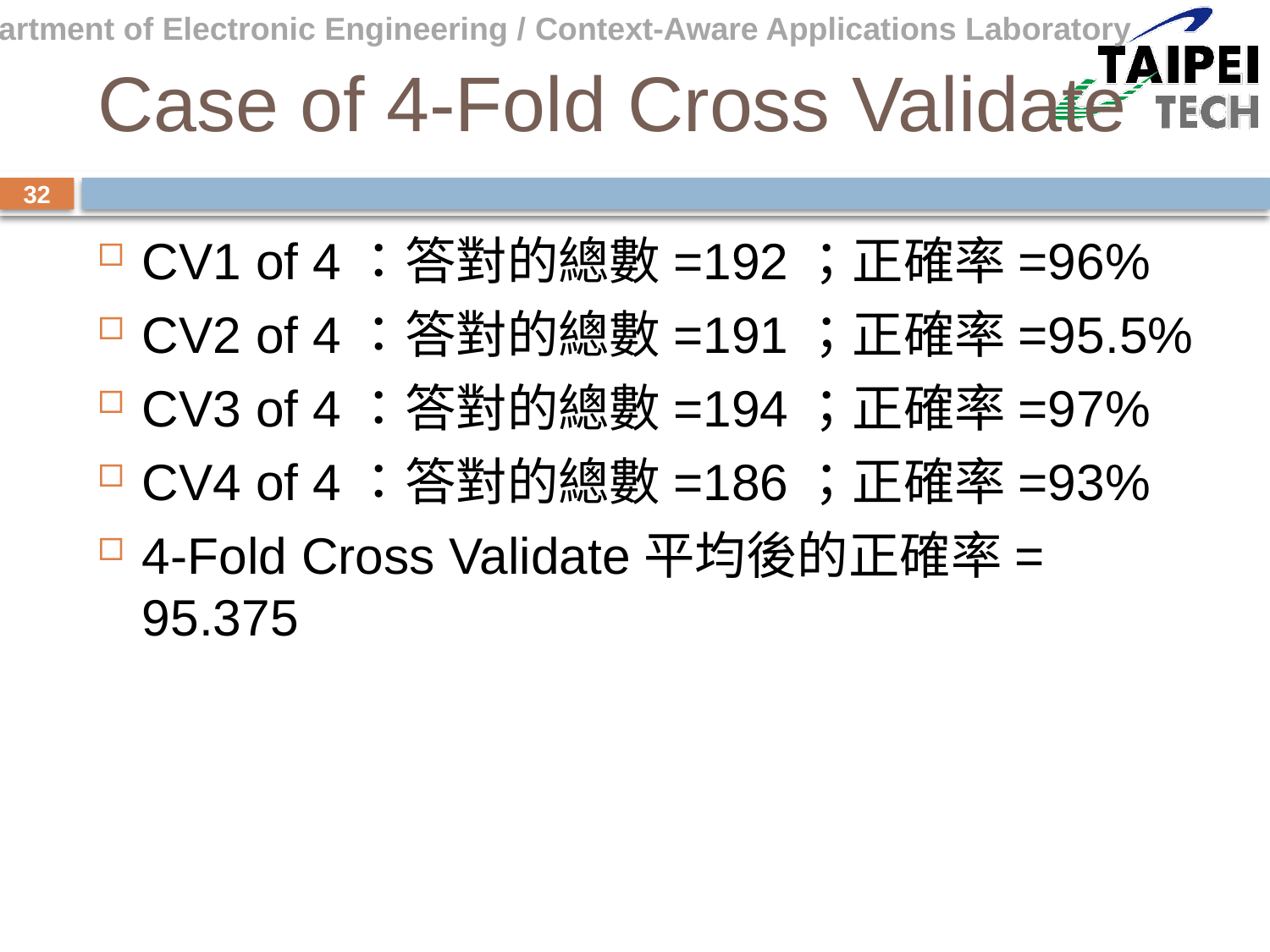

# Case of 4-Fold Cross Validate
32
CV1 of 4：答對的總數=192；正確率=96%
CV2 of 4：答對的總數=191；正確率=95.5%
CV3 of 4：答對的總數=194；正確率=97%
CV4 of 4：答對的總數=186；正確率=93%
4-Fold Cross Validate平均後的正確率= 95.375